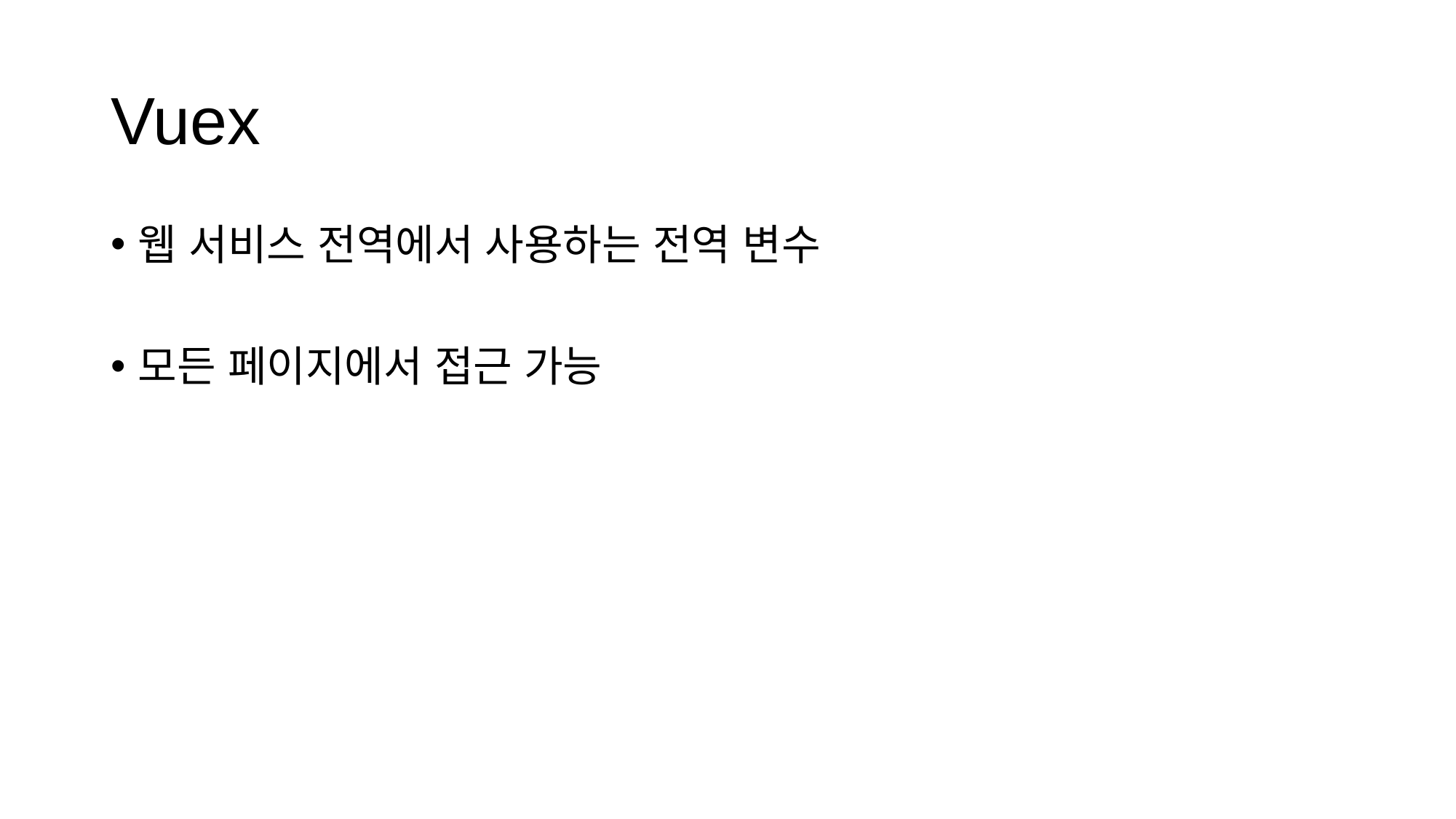

# Vuex
웹 서비스 전역에서 사용하는 전역 변수

모든 페이지에서 접근 가능